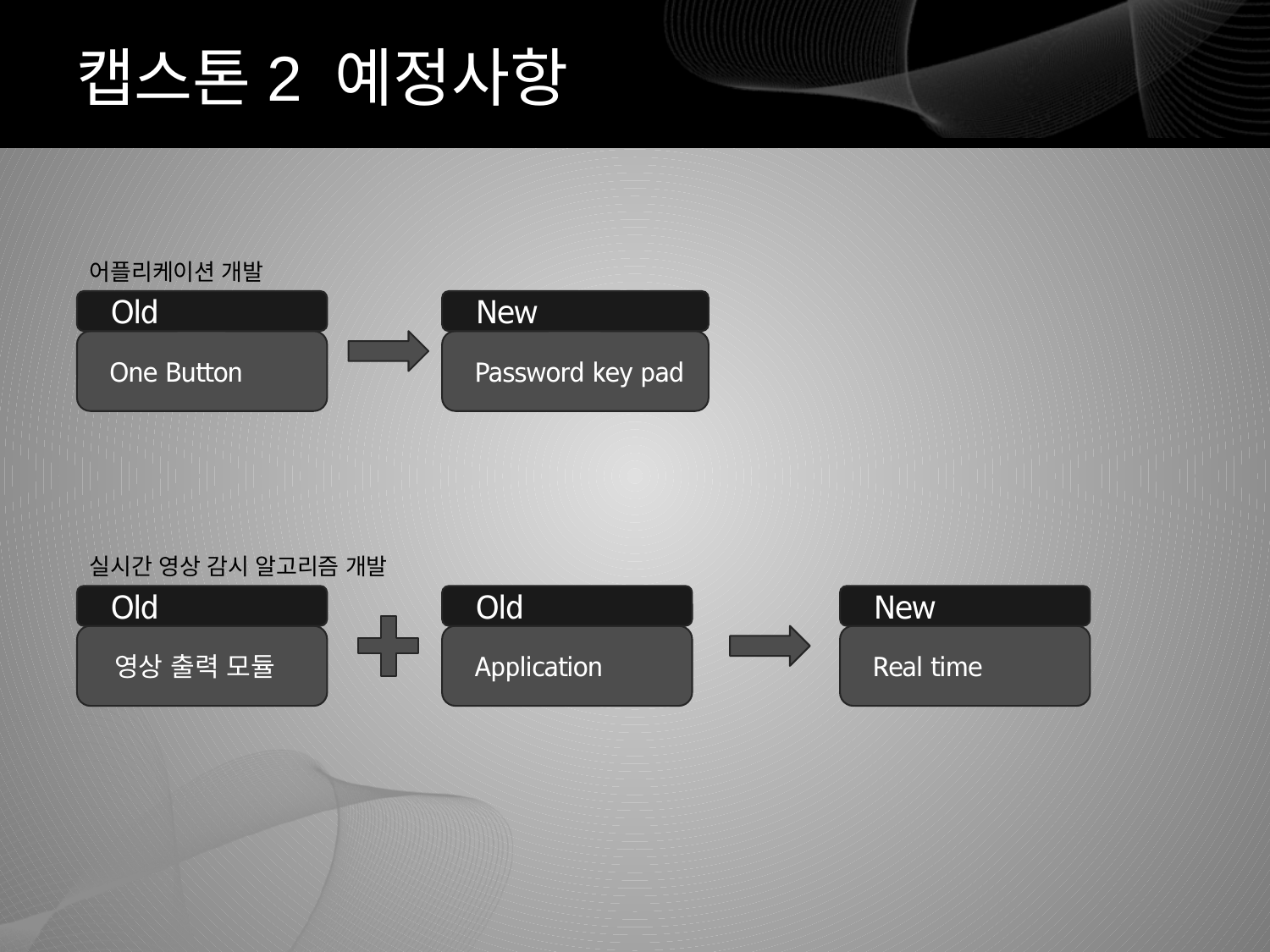

# 캡스톤2 예정사항
어플리케이션 개발
  New
  Password key pad
  Old
  One Button

실시간 영상 감시 알고리즘 개발
  Old
  영상 출력 모듈
  Old
  Application
  New
  Real time